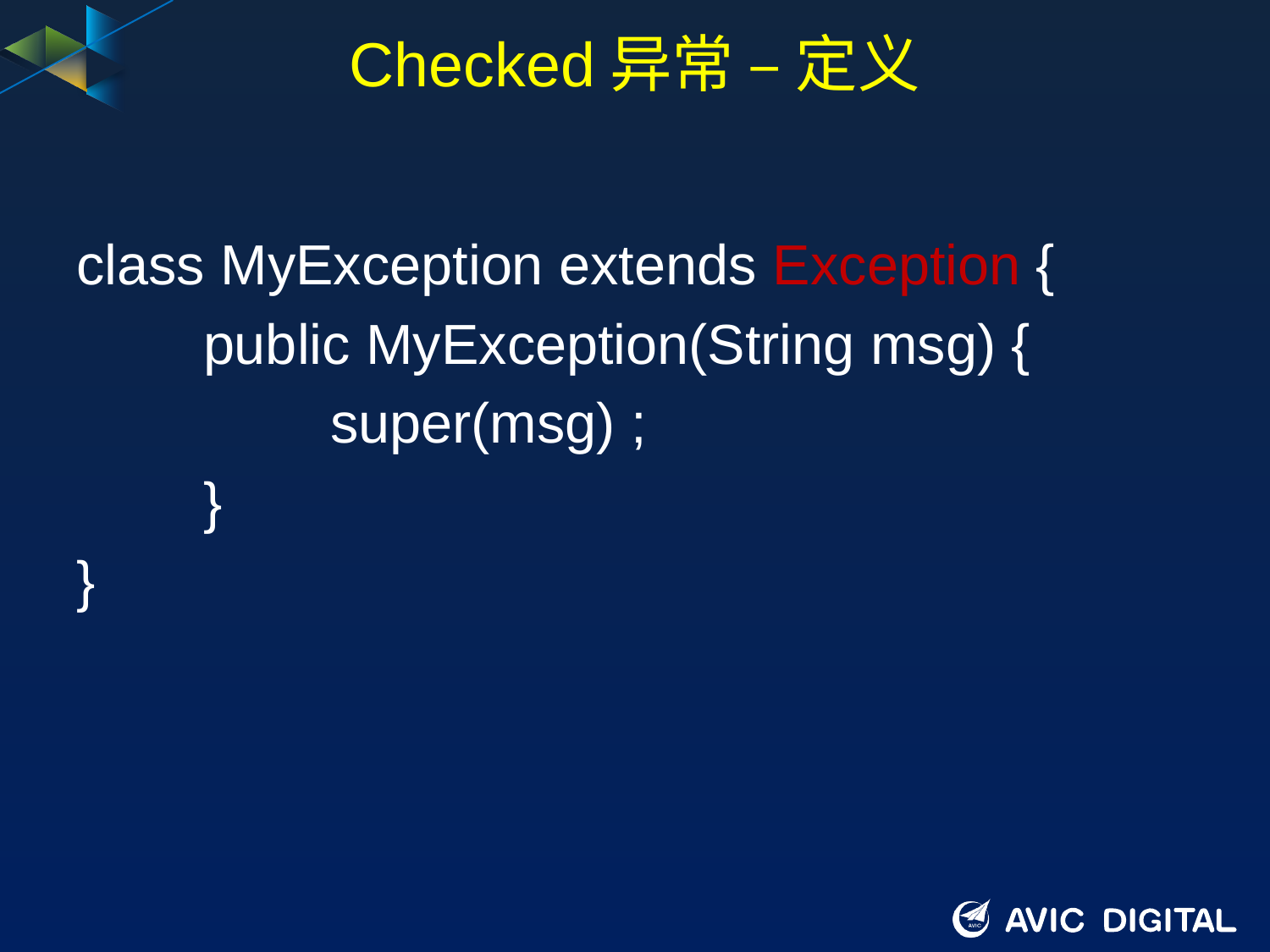

# Checked异常 – 定义
class MyException extends Exception {
	public MyException(String msg) {
		super(msg) ;
	}
}